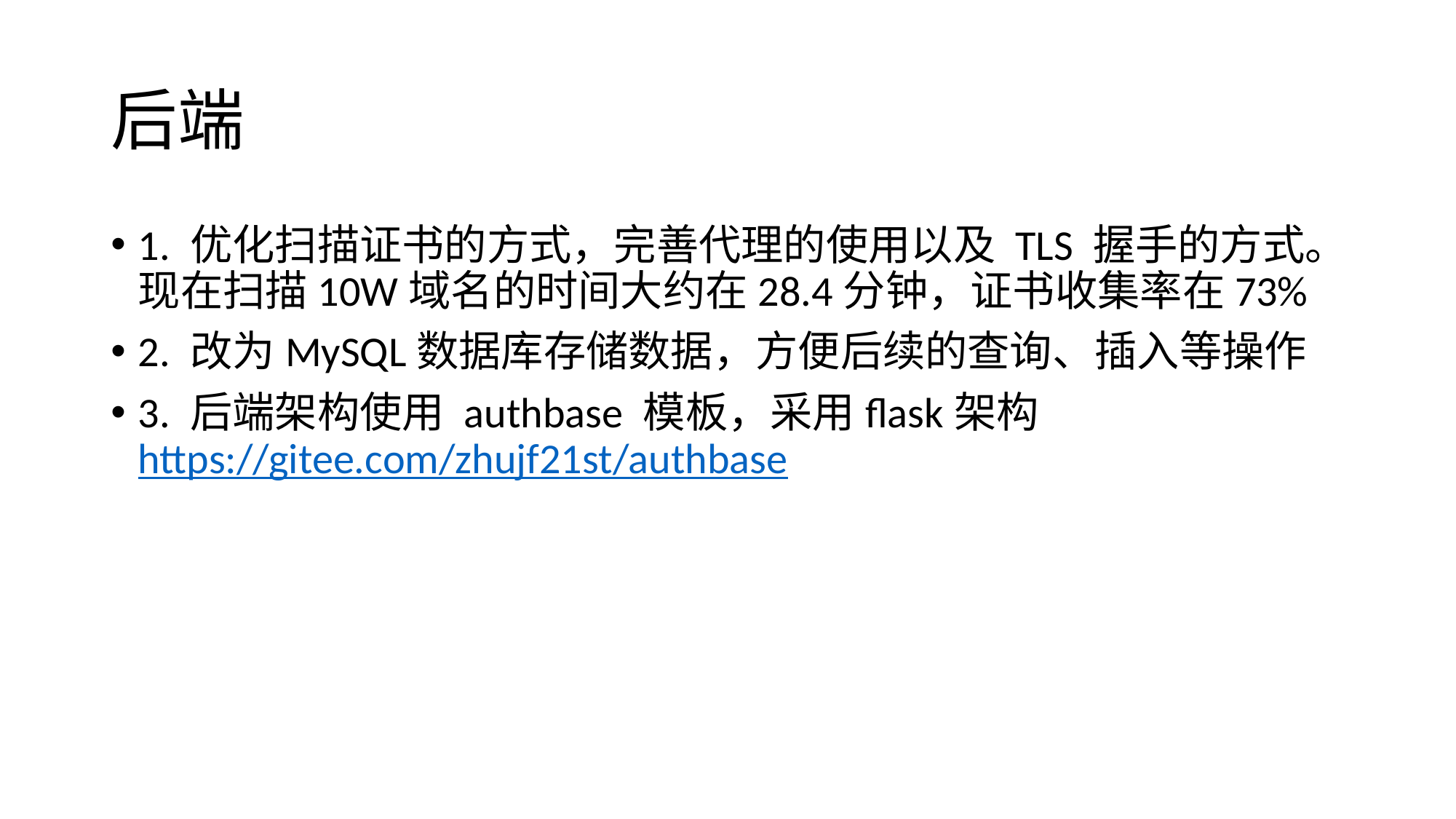

# 后端
1. 优化扫描证书的方式，完善代理的使用以及 TLS 握手的方式。现在扫描10W域名的时间大约在28.4分钟，证书收集率在73%
2. 改为MySQL数据库存储数据，方便后续的查询、插入等操作
3. 后端架构使用 authbase 模板，采用flask架构https://gitee.com/zhujf21st/authbase